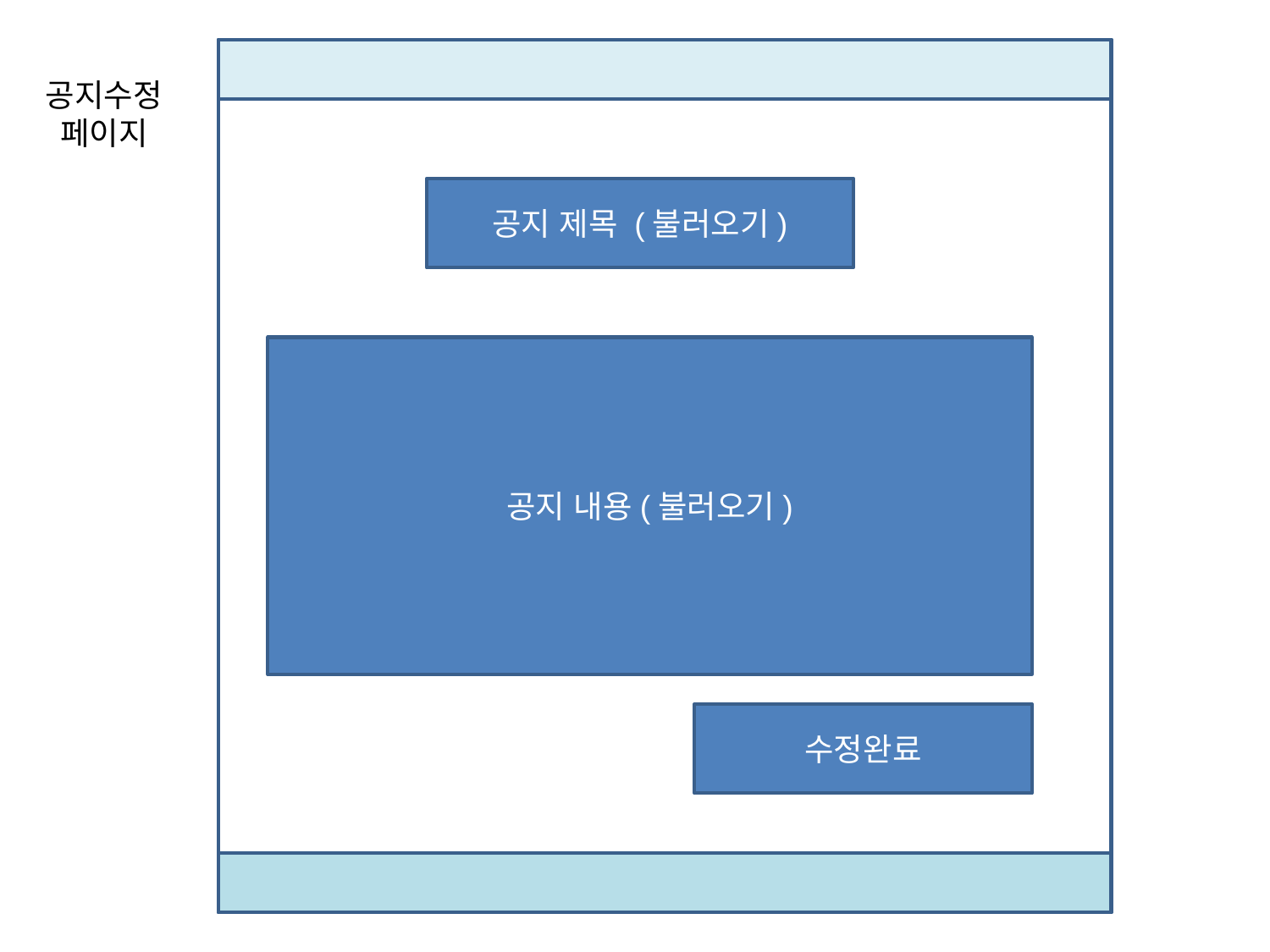

공지수정
페이지
공지 제목 (불러오기)
공지 내용(불러오기)
수정완료